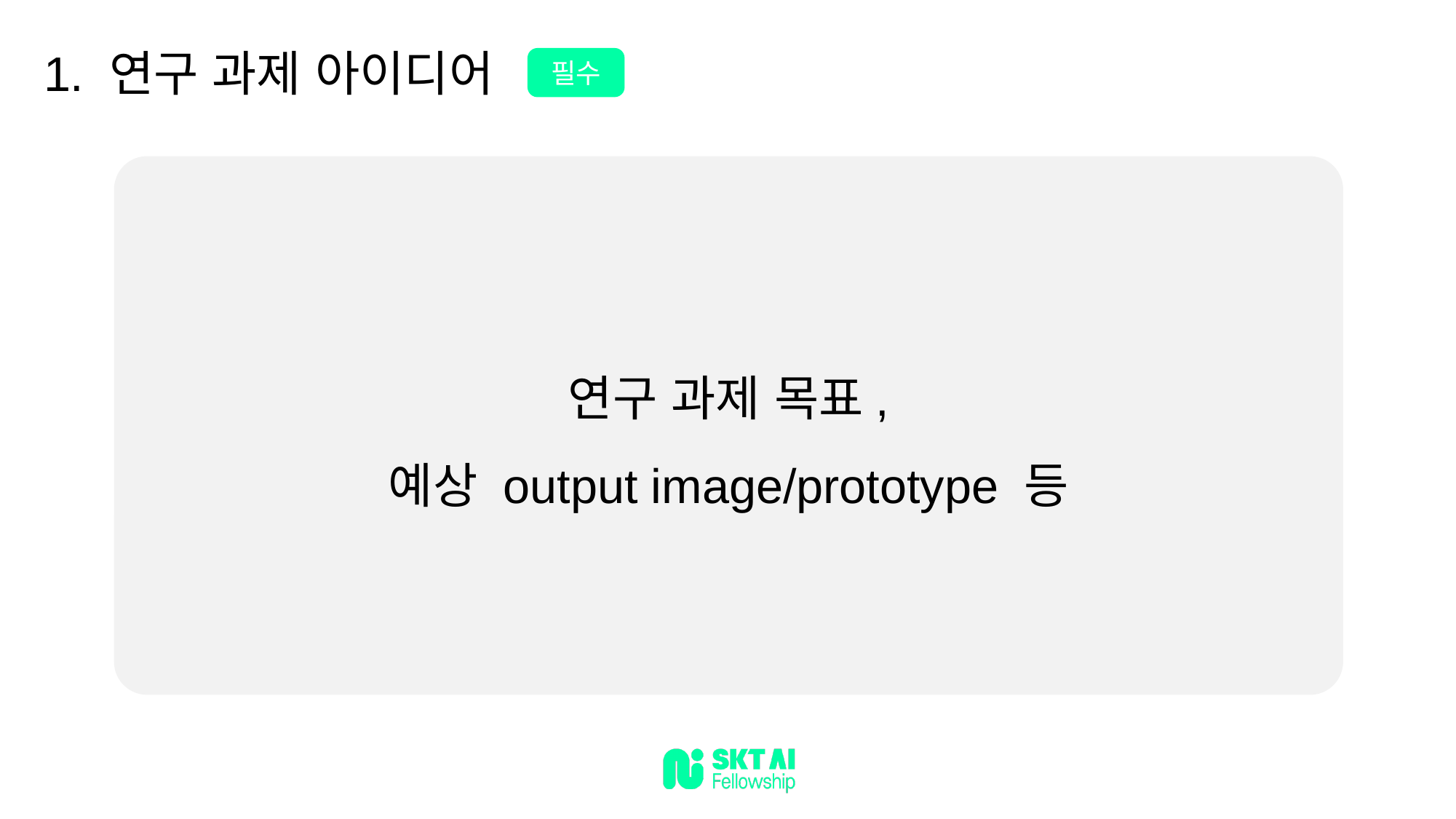

1. 연구 과제 아이디어
필수
연구 과제 목표,
예상 output image/prototype 등